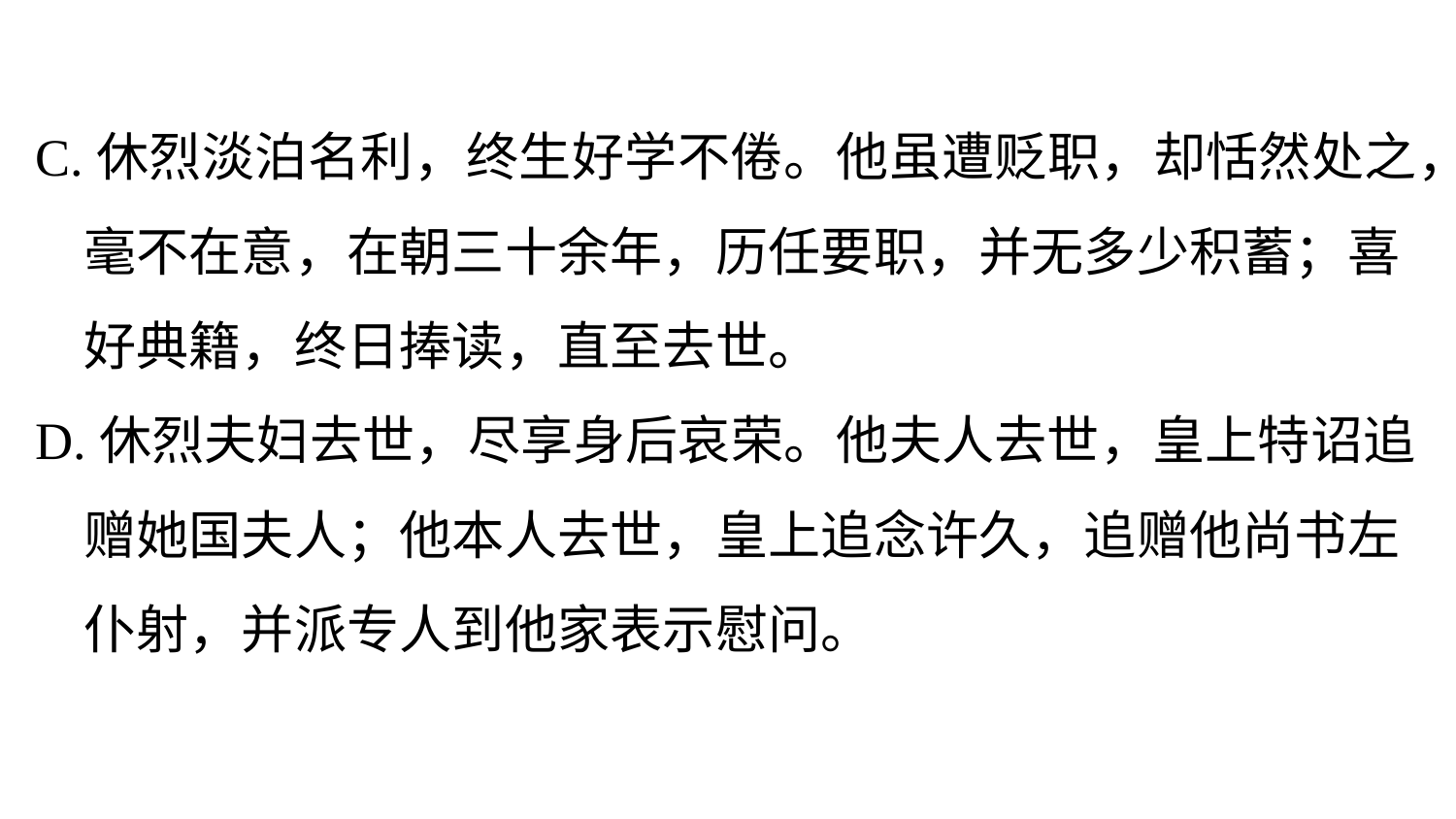

C.休烈淡泊名利，终生好学不倦。他虽遭贬职，却恬然处之，
   毫不在意，在朝三十余年，历任要职，并无多少积蓄；喜
   好典籍，终日捧读，直至去世。
D.休烈夫妇去世，尽享身后哀荣。他夫人去世，皇上特诏追
   赠她国夫人；他本人去世，皇上追念许久，追赠他尚书左
   仆射，并派专人到他家表示慰问。